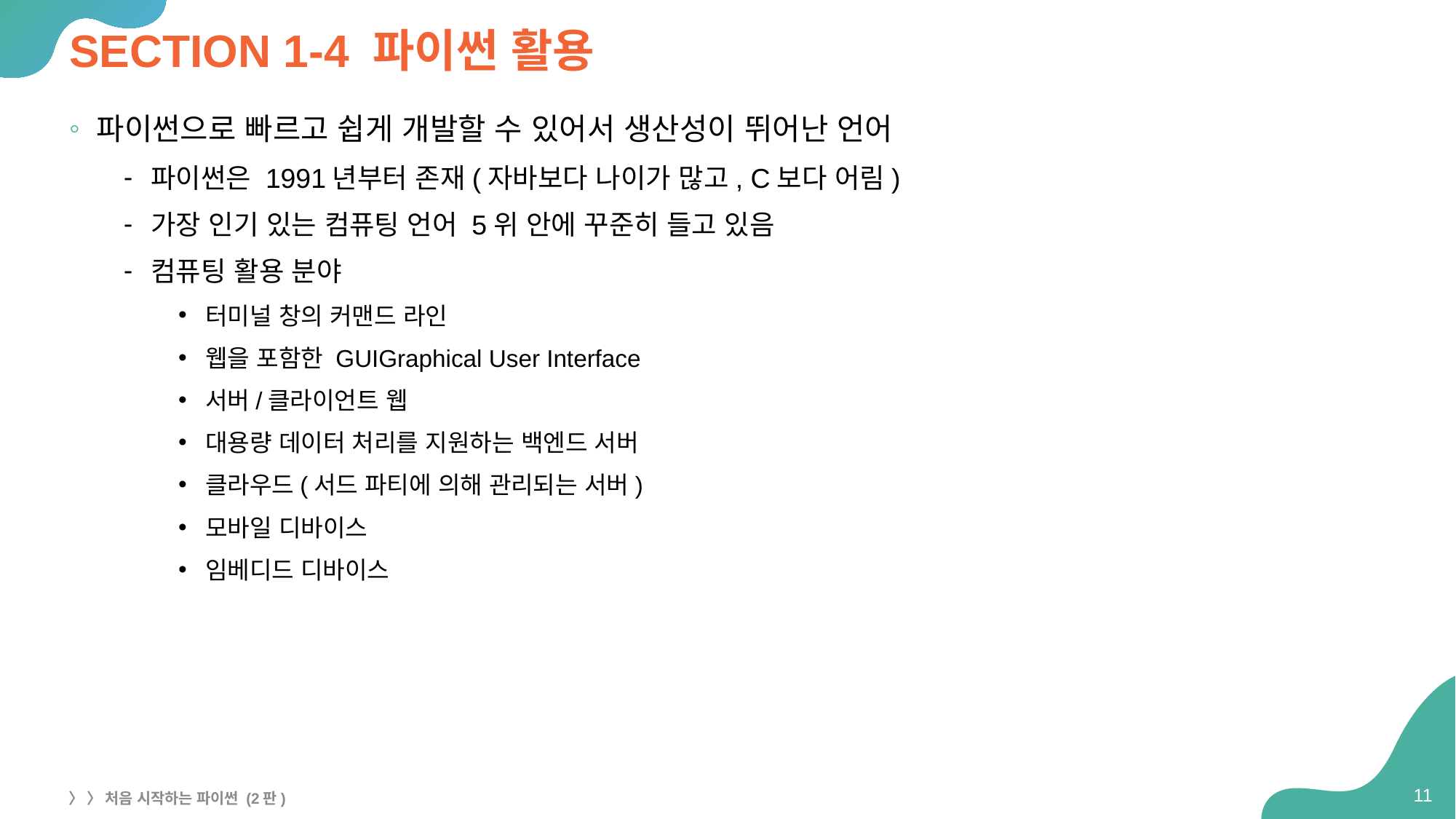

# SECTION 1-4 파이썬 활용
파이썬으로 빠르고 쉽게 개발할 수 있어서 생산성이 뛰어난 언어
파이썬은 1991년부터 존재(자바보다 나이가 많고, C보다 어림)
가장 인기 있는 컴퓨팅 언어 5위 안에 꾸준히 들고 있음
컴퓨팅 활용 분야
터미널 창의 커맨드 라인
웹을 포함한 GUIGraphical User Interface
서버/클라이언트 웹
대용량 데이터 처리를 지원하는 백엔드 서버
클라우드(서드 파티에 의해 관리되는 서버)
모바일 디바이스
임베디드 디바이스

11
〉 〉 처음 시작하는 파이썬 (2판)